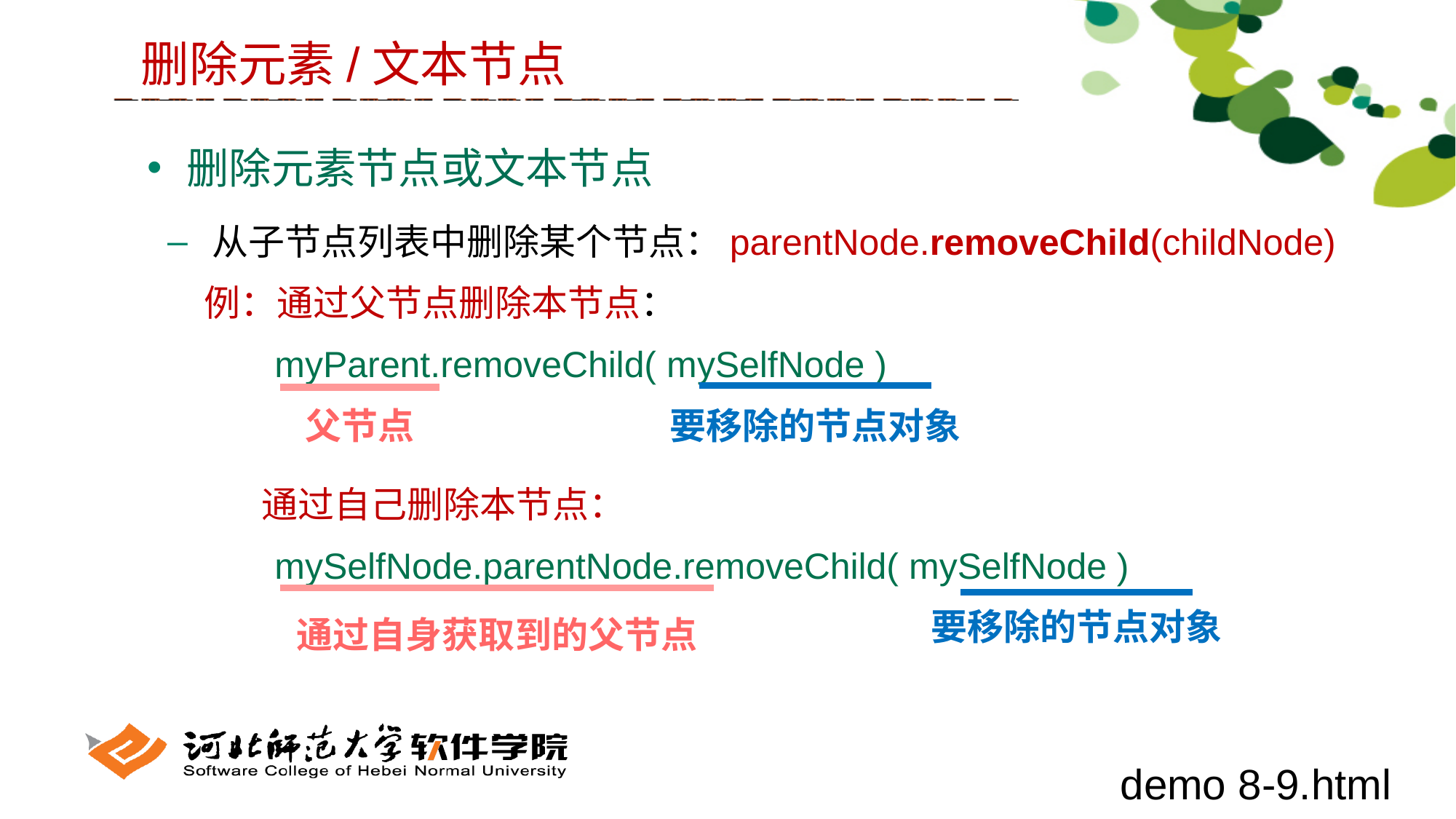

删除元素/文本节点
 删除元素节点或文本节点
 从子节点列表中删除某个节点：parentNode.removeChild(childNode)
    例：通过父节点删除本节点：
           myParent.removeChild( mySelfNode )

           通过自己删除本节点：
           mySelfNode.parentNode.removeChild( mySelfNode )

父节点
要移除的节点对象
要移除的节点对象
通过自身获取到的父节点
demo 8-9.html